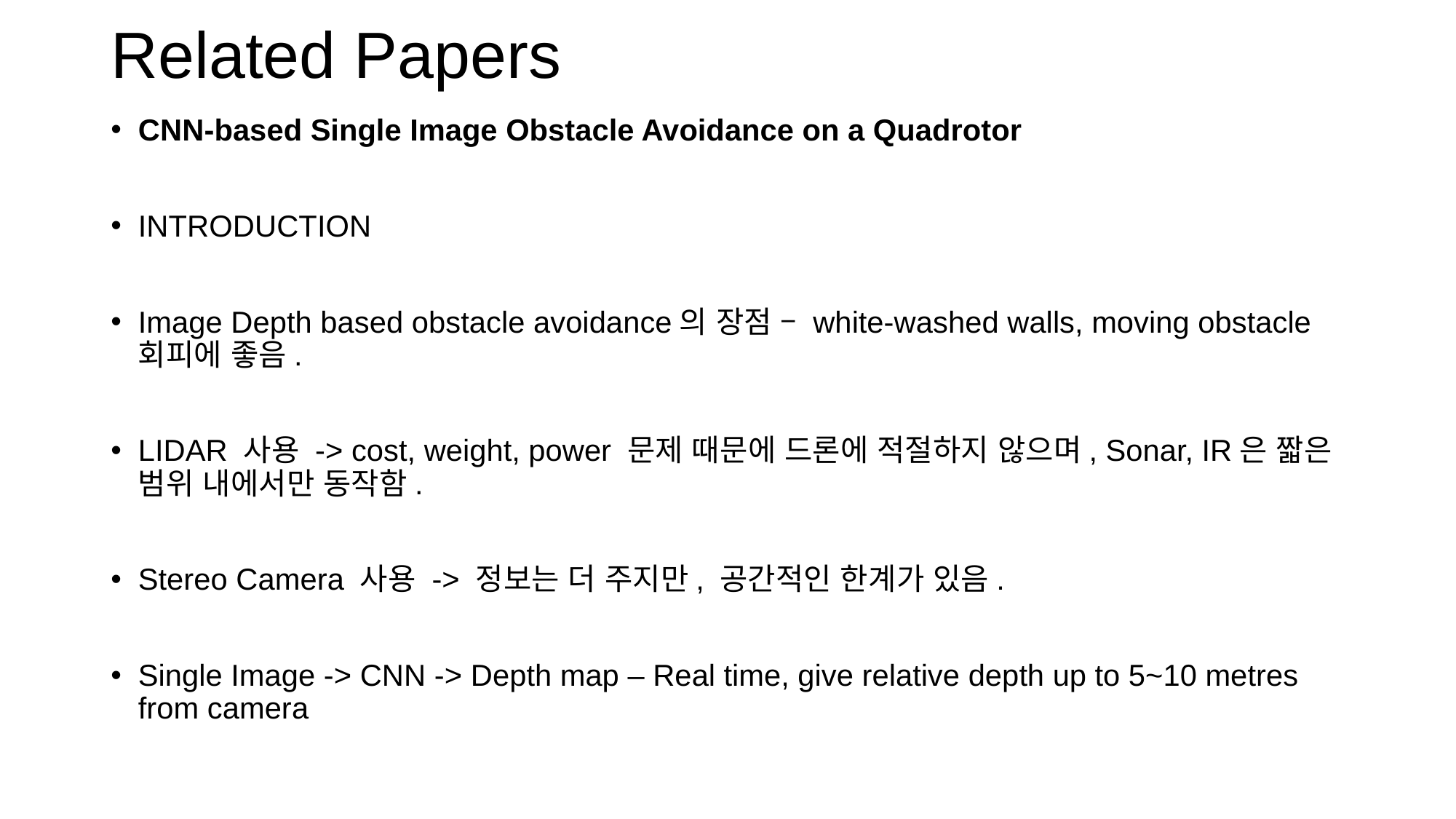

# Related Papers
CNN-based Single Image Obstacle Avoidance on a Quadrotor

INTRODUCTION

Image Depth based obstacle avoidance의 장점 – white-washed walls, moving obstacle 회피에 좋음.

LIDAR 사용 -> cost, weight, power 문제 때문에 드론에 적절하지 않으며, Sonar, IR은 짧은 범위 내에서만 동작함.

Stereo Camera 사용 -> 정보는 더 주지만, 공간적인 한계가 있음.

Single Image -> CNN -> Depth map – Real time, give relative depth up to 5~10 metres from camera